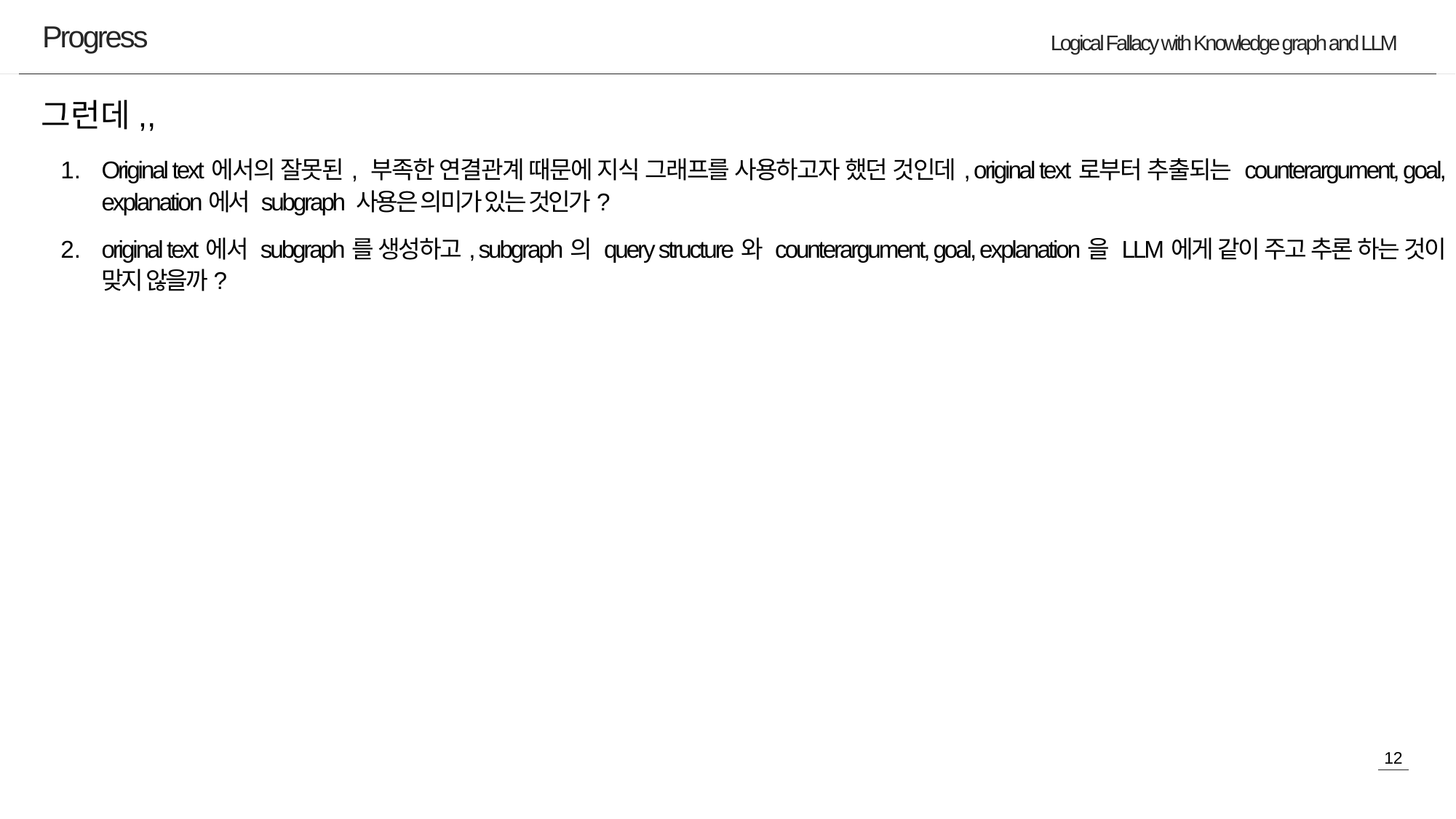

Progress
그런데,,
Original text에서의 잘못된, 부족한 연결관계 때문에 지식 그래프를 사용하고자 했던 것인데, original text로부터 추출되는 counterargument, goal, explanation에서 subgraph 사용은 의미가 있는 것인가?
original text에서 subgraph를 생성하고, subgraph의 query structure와 counterargument, goal, explanation을 LLM에게 같이 주고 추론 하는 것이 맞지 않을까?